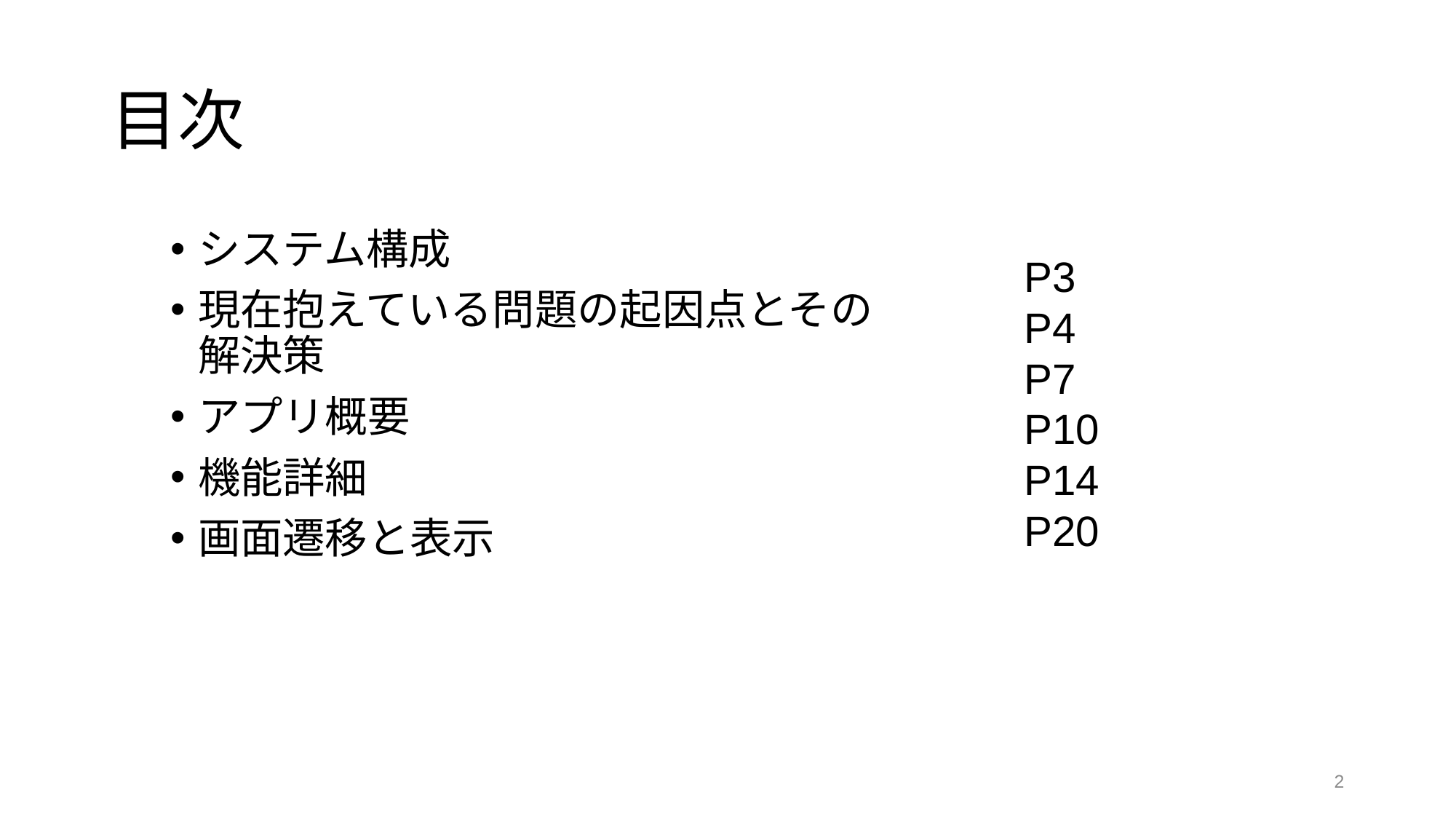

# 目次
システム構成
現在抱えている問題の起因点とその解決策
アプリ概要
機能詳細
画面遷移と表示

P3
P4
P7
P10
P14
P20

2